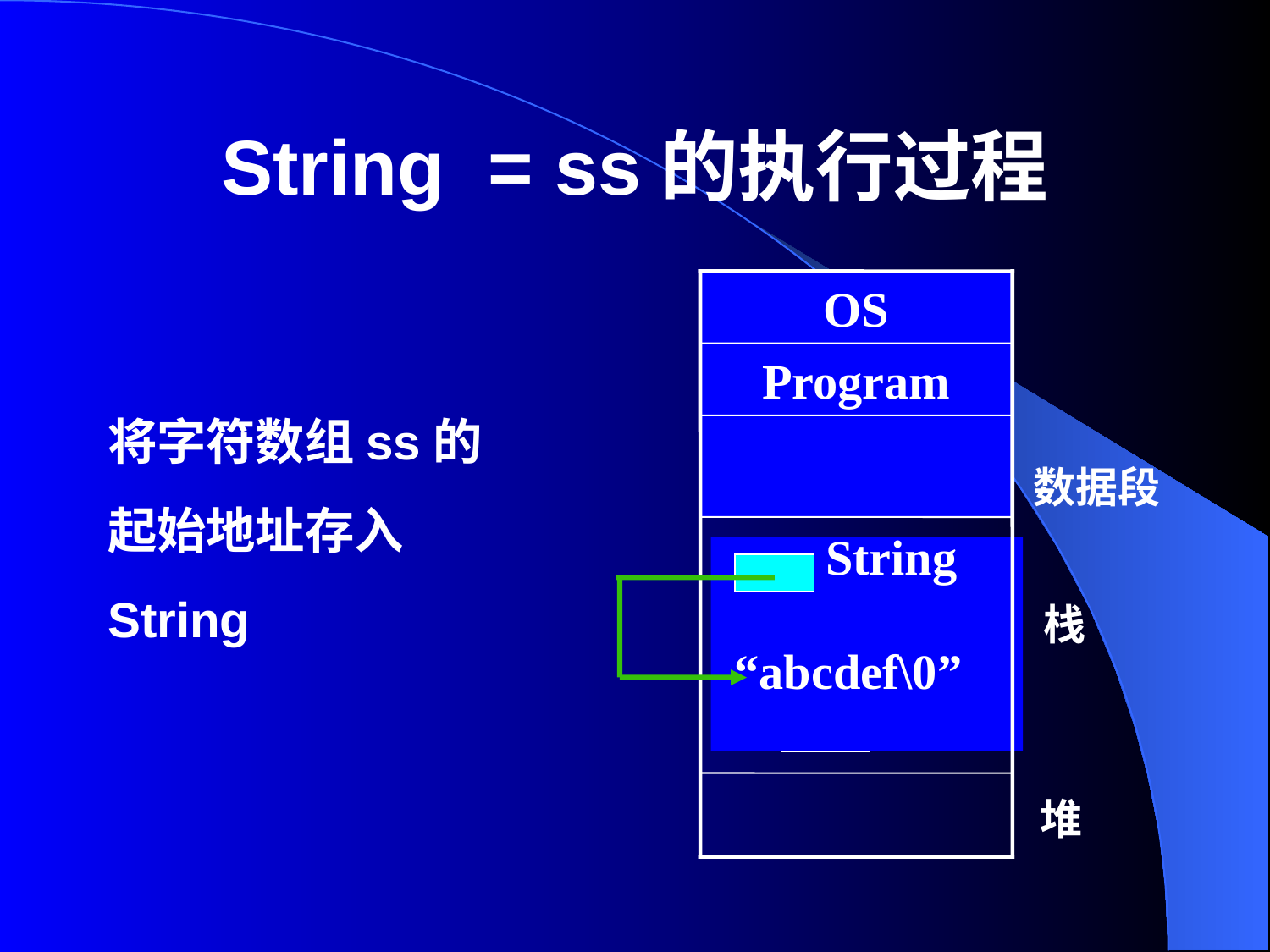

String  = ss的执行过程
OS

Program

数据段

      String

“abcdef\0”

栈

堆

将字符数组ss的起始地址存入String